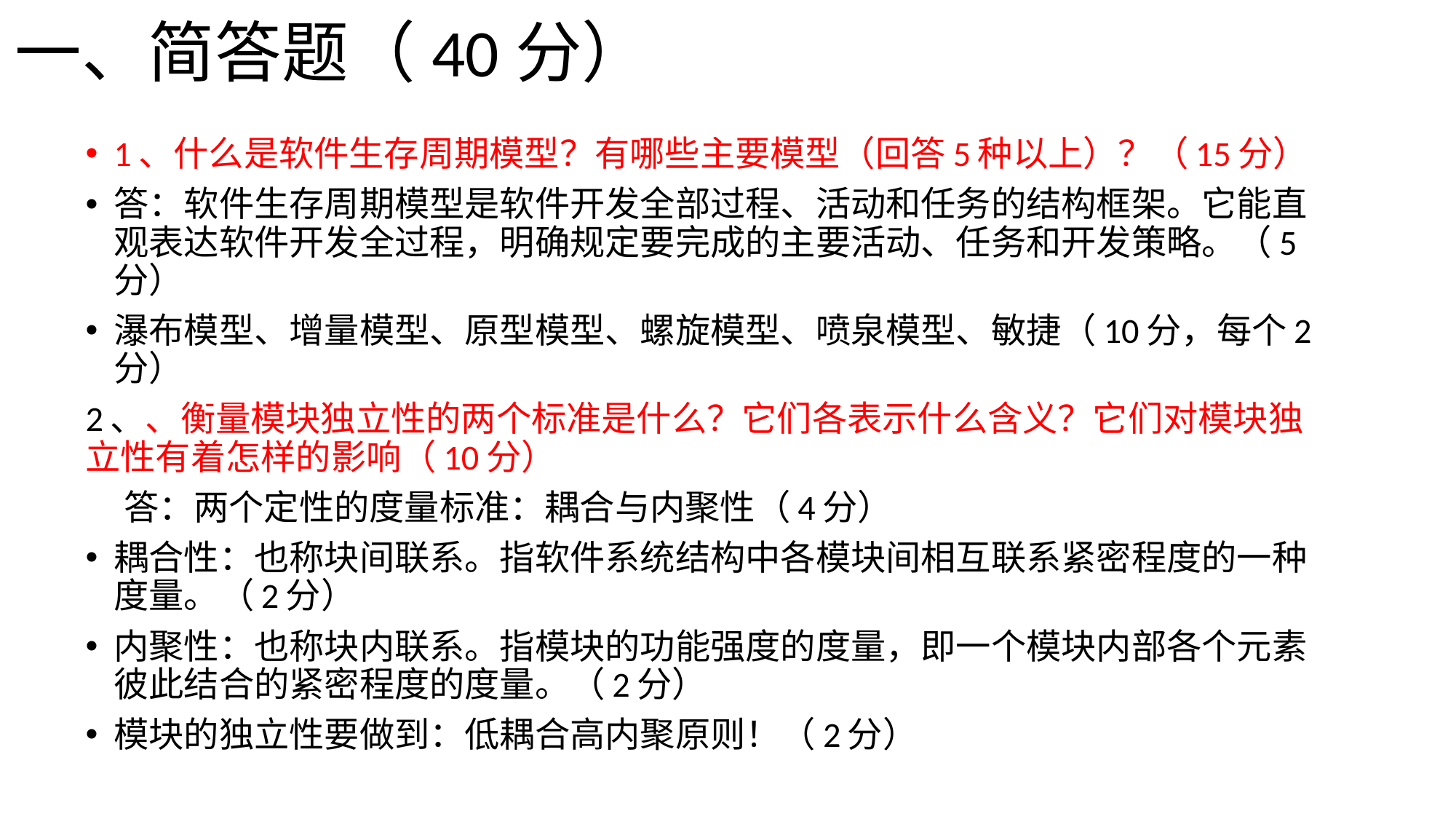

# 一、简答题（40分）
1、什么是软件生存周期模型？有哪些主要模型（回答5种以上）？（15分）
答：软件生存周期模型是软件开发全部过程、活动和任务的结构框架。它能直观表达软件开发全过程，明确规定要完成的主要活动、任务和开发策略。（5分）
瀑布模型、增量模型、原型模型、螺旋模型、喷泉模型、敏捷（10分，每个2分）
2、、衡量模块独立性的两个标准是什么？它们各表示什么含义？它们对模块独立性有着怎样的影响（10分）
    答：两个定性的度量标准：耦合与内聚性（4分）
耦合性：也称块间联系。指软件系统结构中各模块间相互联系紧密程度的一种度量。（2分）
内聚性：也称块内联系。指模块的功能强度的度量，即一个模块内部各个元素彼此结合的紧密程度的度量。（2分）
模块的独立性要做到：低耦合高内聚原则！（2分）